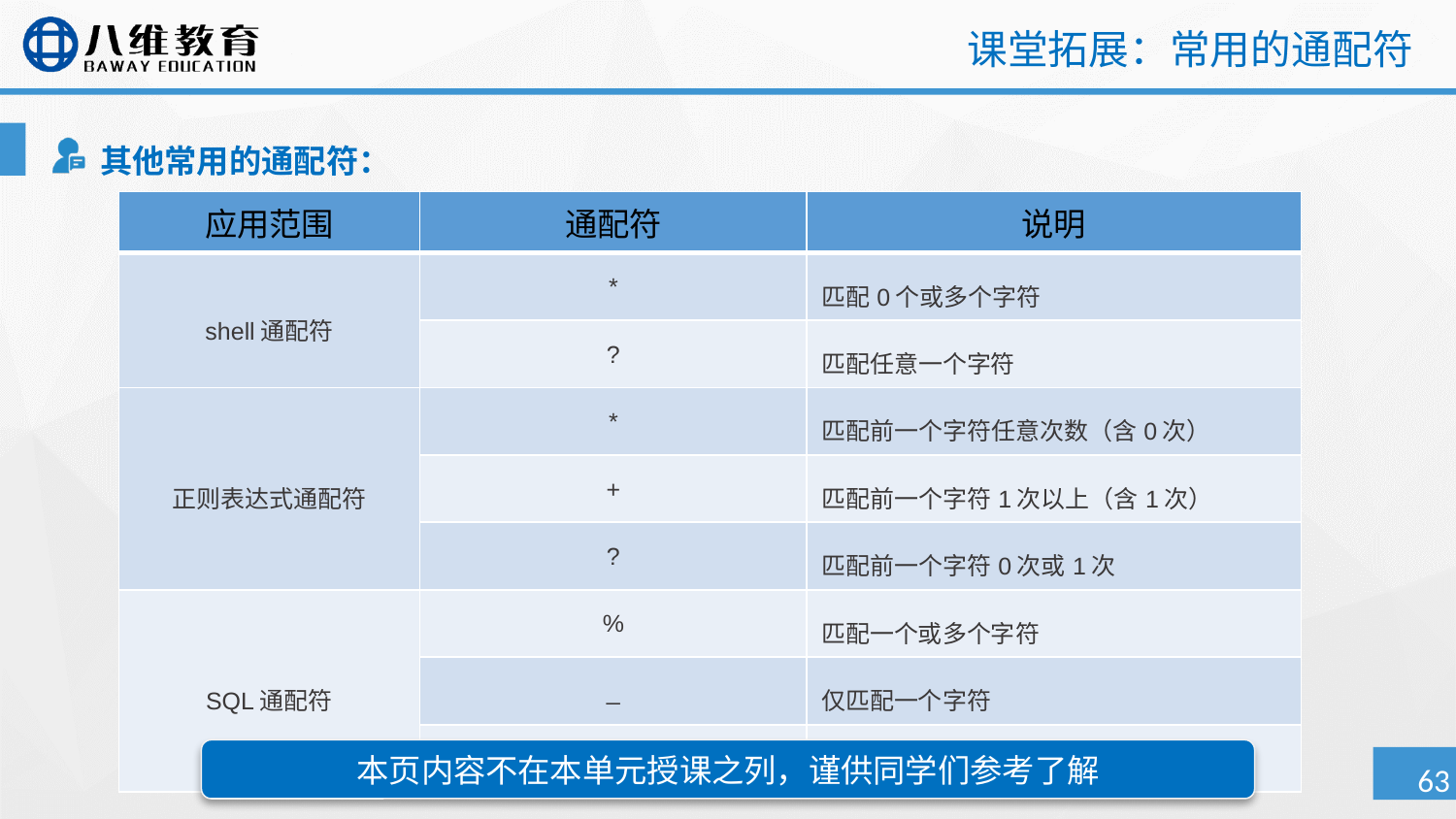

# 课堂拓展：常用的通配符
其他常用的通配符：
| 应用范围 | 通配符 | 说明 |
| --- | --- | --- |
| shell通配符 | \* | 匹配0个或多个字符 |
|  | ? | 匹配任意一个字符 |
| 正则表达式通配符 | \* | 匹配前一个字符任意次数（含0次） |
|  | + | 匹配前一个字符1次以上（含1次） |
|  | ? | 匹配前一个字符0次或1次 |
| SQL通配符 | % | 匹配一个或多个字符 |
|  | \_ | 仅匹配一个字符 |
|  | [charlist] | 字符列中的任何单一字符 |
本页内容不在本单元授课之列，谨供同学们参考了解